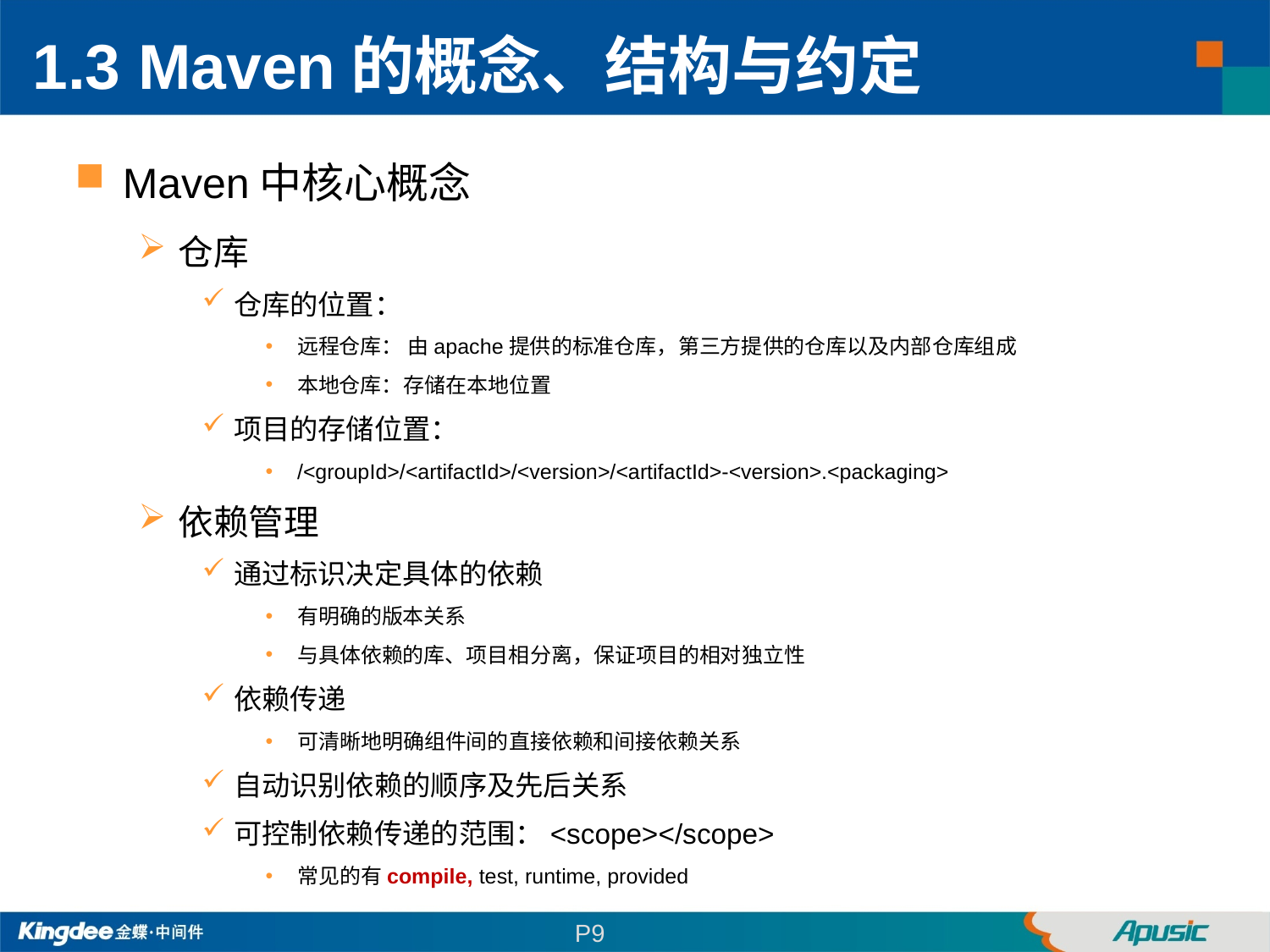

1.3 Maven的概念、结构与约定
Maven中核心概念
仓库
仓库的位置：
远程仓库： 由apache提供的标准仓库，第三方提供的仓库以及内部仓库组成
本地仓库：存储在本地位置
项目的存储位置：
/<groupId>/<artifactId>/<version>/<artifactId>-<version>.<packaging>
依赖管理
通过标识决定具体的依赖
有明确的版本关系
与具体依赖的库、项目相分离，保证项目的相对独立性
依赖传递
可清晰地明确组件间的直接依赖和间接依赖关系
自动识别依赖的顺序及先后关系
可控制依赖传递的范围：<scope></scope>
常见的有compile, test, runtime, provided